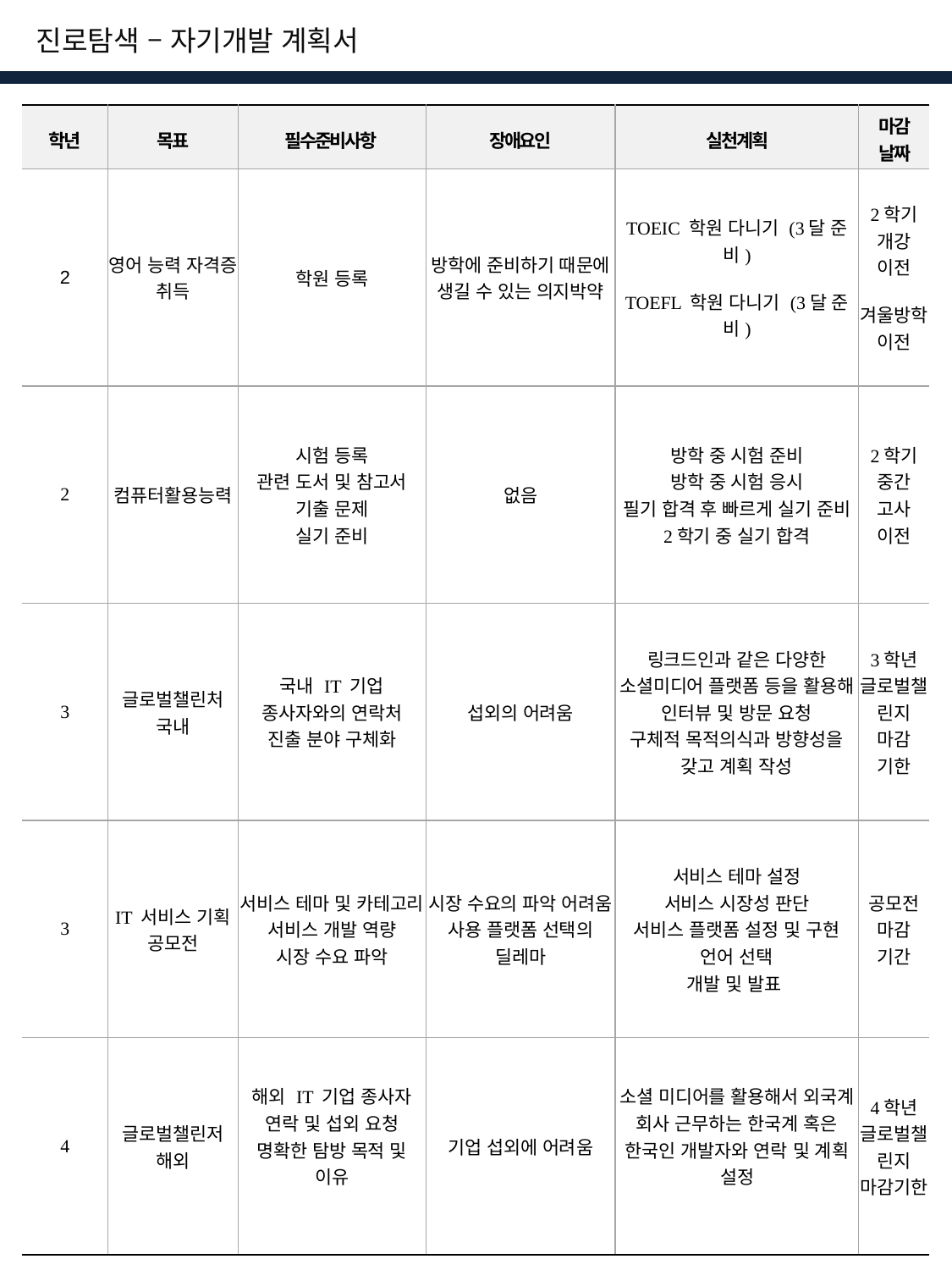

진로탐색 – 자기개발 계획서
| 학년 | 목표 | 필수준비사항 | 장애요인 | 실천계획 | 마감 날짜 |
| --- | --- | --- | --- | --- | --- |
| 2 | 영어 능력 자격증 취득 | 학원 등록 | 방학에 준비하기 때문에 생길 수 있는 의지박약 | TOEIC 학원 다니기 (3달 준비) TOEFL 학원 다니기 (3달 준비) | 2학기 개강 이전 겨울방학 이전 |
| 2 | 컴퓨터활용능력 | 시험 등록 관련 도서 및 참고서 기출 문제 실기 준비 | 없음 | 방학 중 시험 준비 방학 중 시험 응시 필기 합격 후 빠르게 실기 준비 2학기 중 실기 합격 | 2학기 중간 고사 이전 |
| 3 | 글로벌챌린처 국내 | 국내 IT 기업 종사자와의 연락처 진출 분야 구체화 | 섭외의 어려움 | 링크드인과 같은 다양한 소셜미디어 플랫폼 등을 활용해 인터뷰 및 방문 요청 구체적 목적의식과 방향성을 갖고 계획 작성 | 3학년 글로벌챌린지 마감 기한 |
| 3 | IT 서비스 기획 공모전 | 서비스 테마 및 카테고리 서비스 개발 역량 시장 수요 파악 | 시장 수요의 파악 어려움 사용 플랫폼 선택의 딜레마 | 서비스 테마 설정 서비스 시장성 판단 서비스 플랫폼 설정 및 구현 언어 선택 개발 및 발표 | 공모전 마감 기간 |
| 4 | 글로벌챌린저 해외 | 해외 IT 기업 종사자 연락 및 섭외 요청 명확한 탐방 목적 및 이유 | 기업 섭외에 어려움 | 소셜 미디어를 활용해서 외국계 회사 근무하는 한국계 혹은 한국인 개발자와 연락 및 계획 설정 | 4학년 글로벌챌린지 마감기한 |